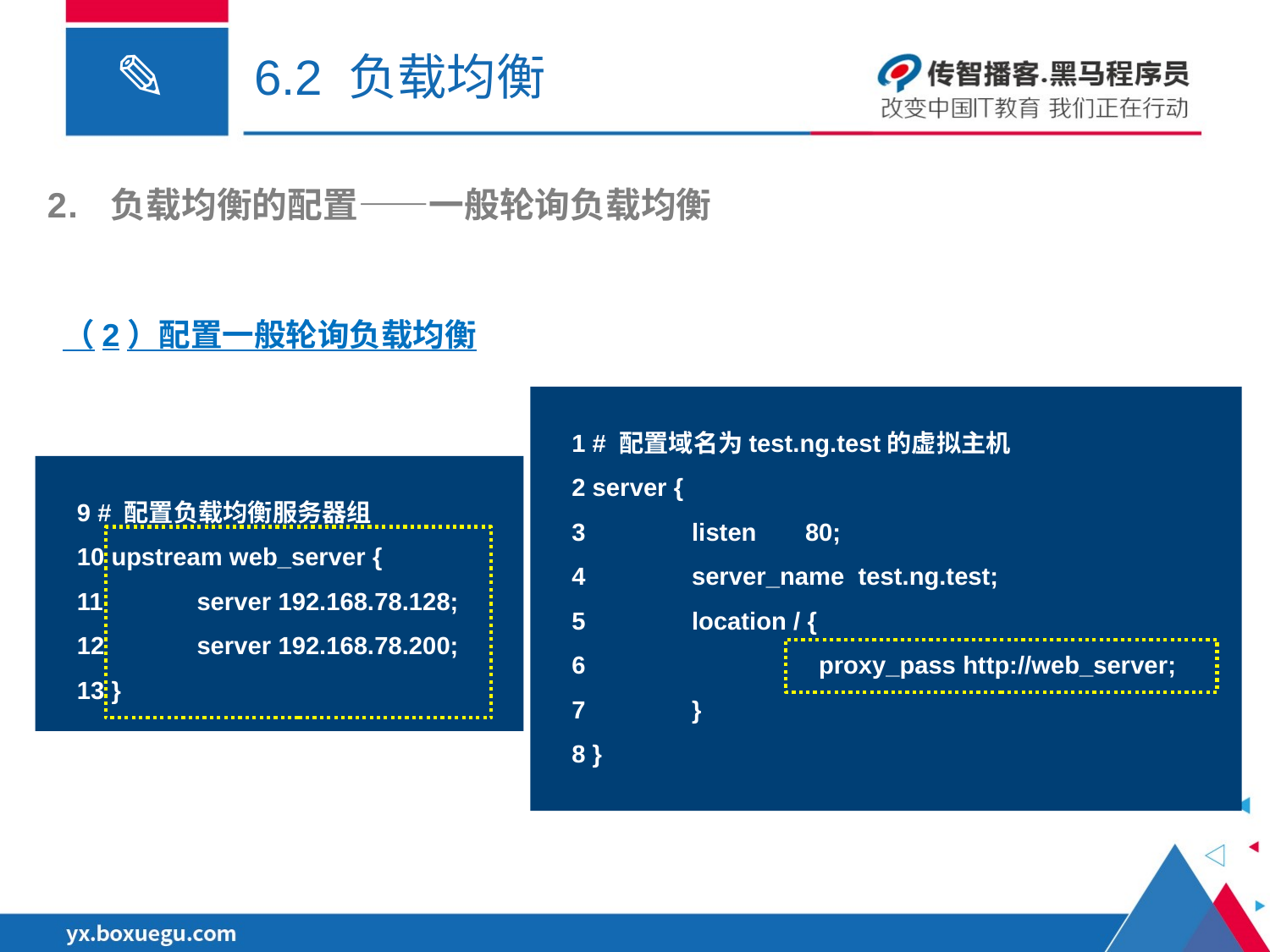

# 6.2 负载均衡
负载均衡的配置——一般轮询负载均衡
（2）配置一般轮询负载均衡

 1 # 配置域名为test.ng.test的虚拟主机
 2 server {
 3	listen       80;
 4	server_name  test.ng.test;
 5	location / {
 6		proxy_pass http://web_server;
 7	}
 8 }

 9 # 配置负载均衡服务器组
 10 upstream web_server {
 11	server 192.168.78.128;
 12	server 192.168.78.200;
 13 }